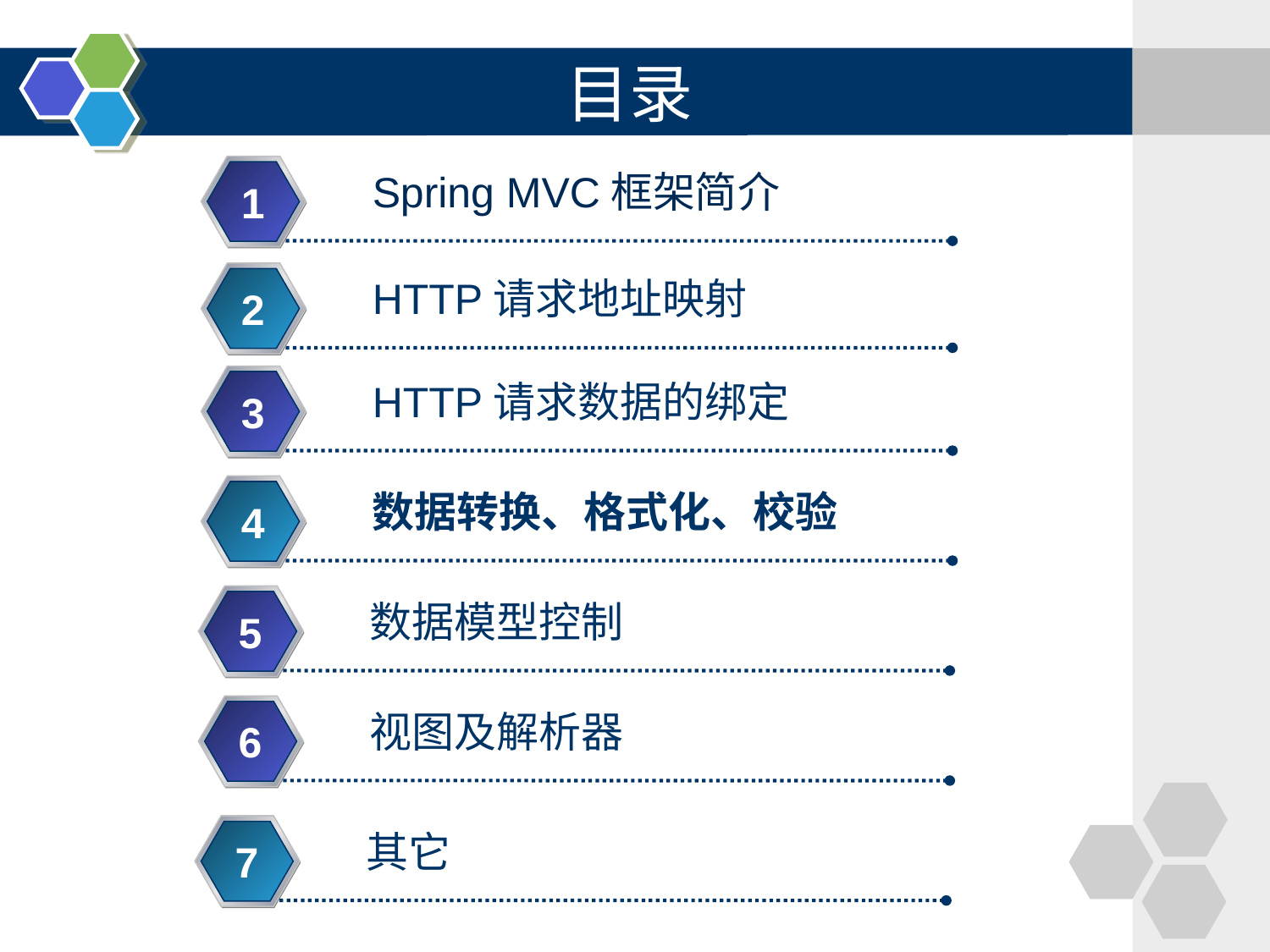

# 目录

Spring MVC框架简介
1

HTTP请求地址映射
2

HTTP请求数据的绑定
3

数据转换、格式化、校验
4

数据模型控制
5

视图及解析器
6

其它
7